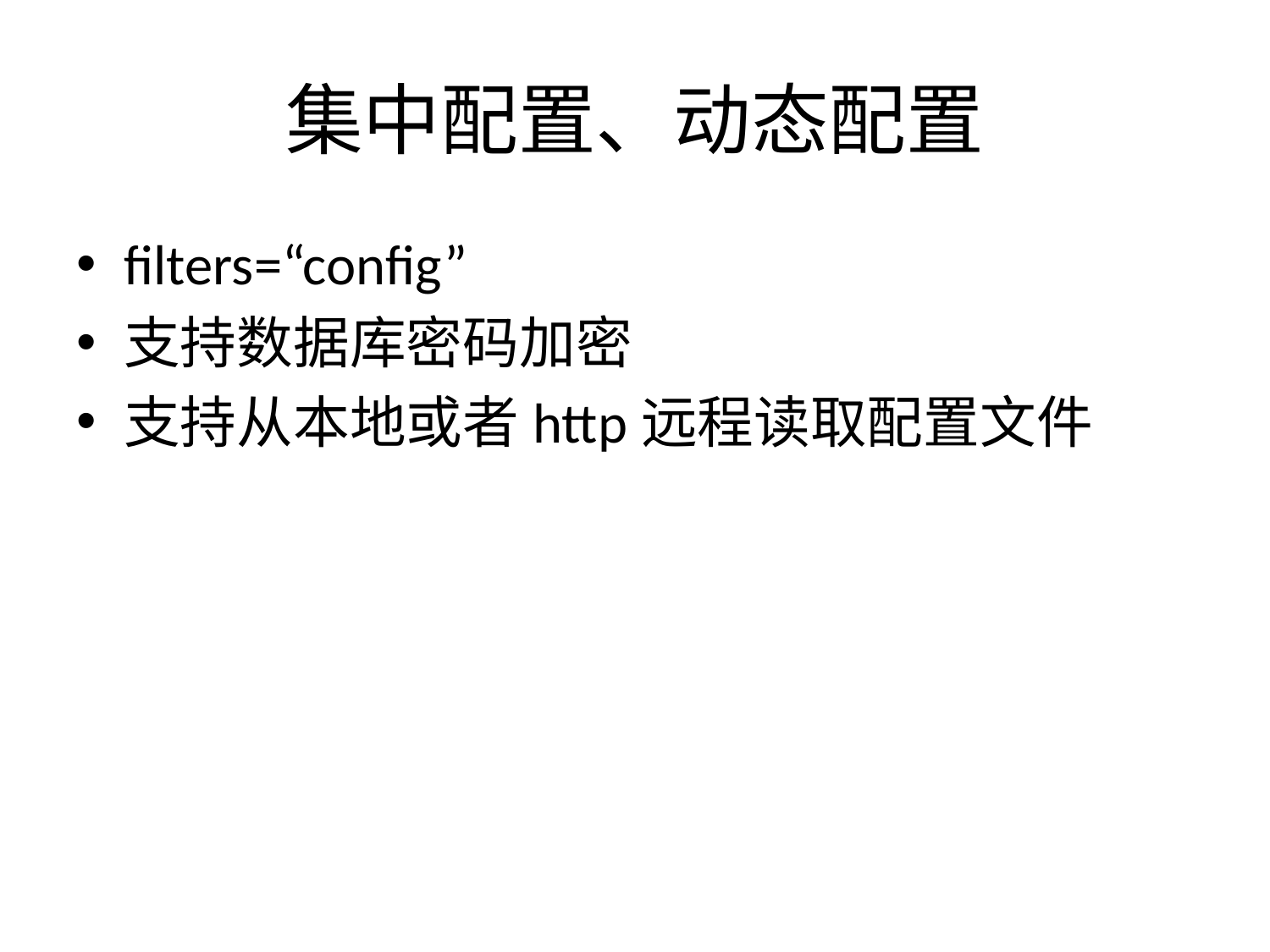

# 集中配置、动态配置
filters=“config”
支持数据库密码加密
支持从本地或者http远程读取配置文件